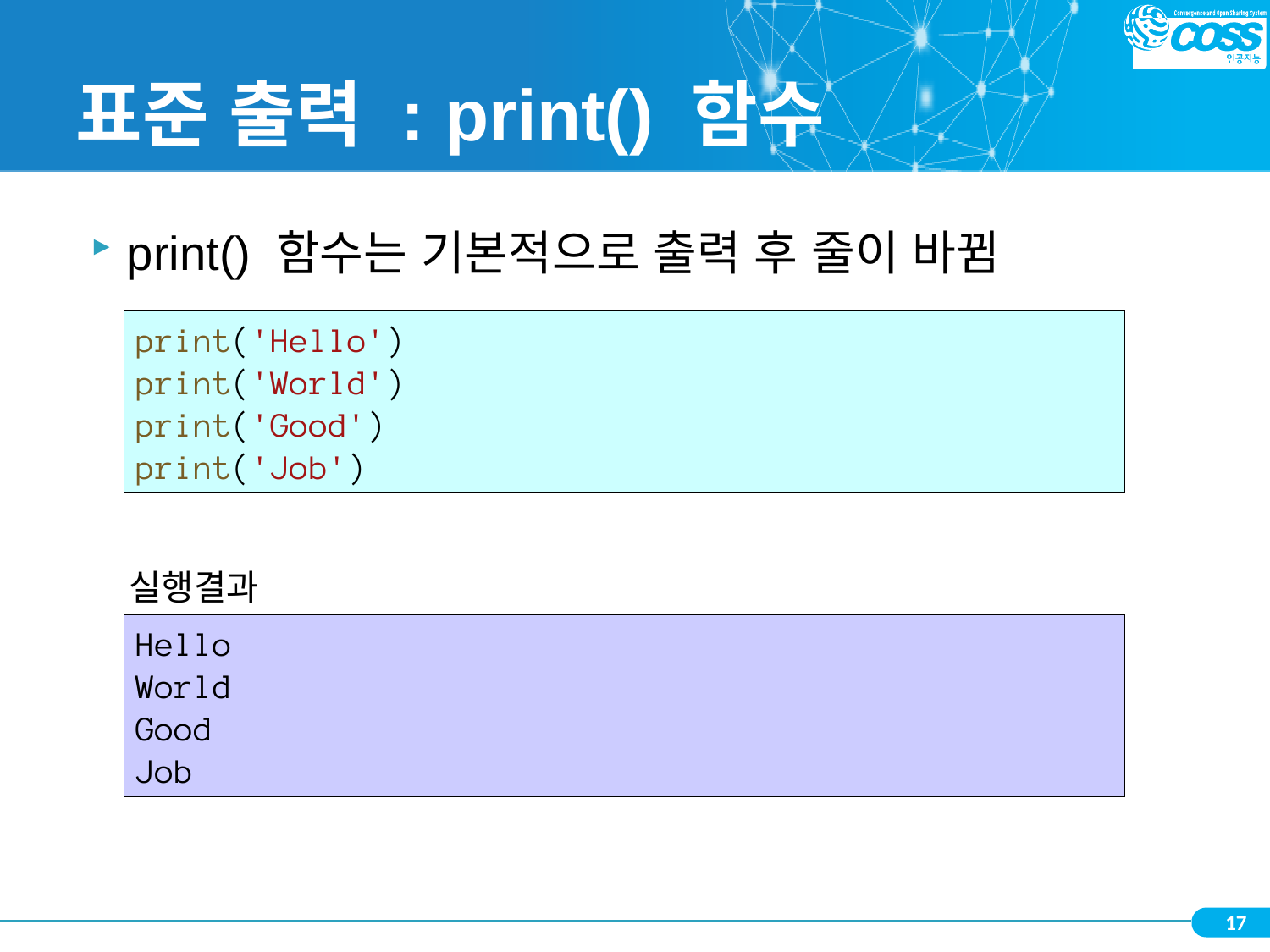

# 표준 출력 : print() 함수
print() 함수는 기본적으로 출력 후 줄이 바뀜

print('Hello')
print('World')
print('Good')
print('Job')
실행결과
Hello
World
Good
Job